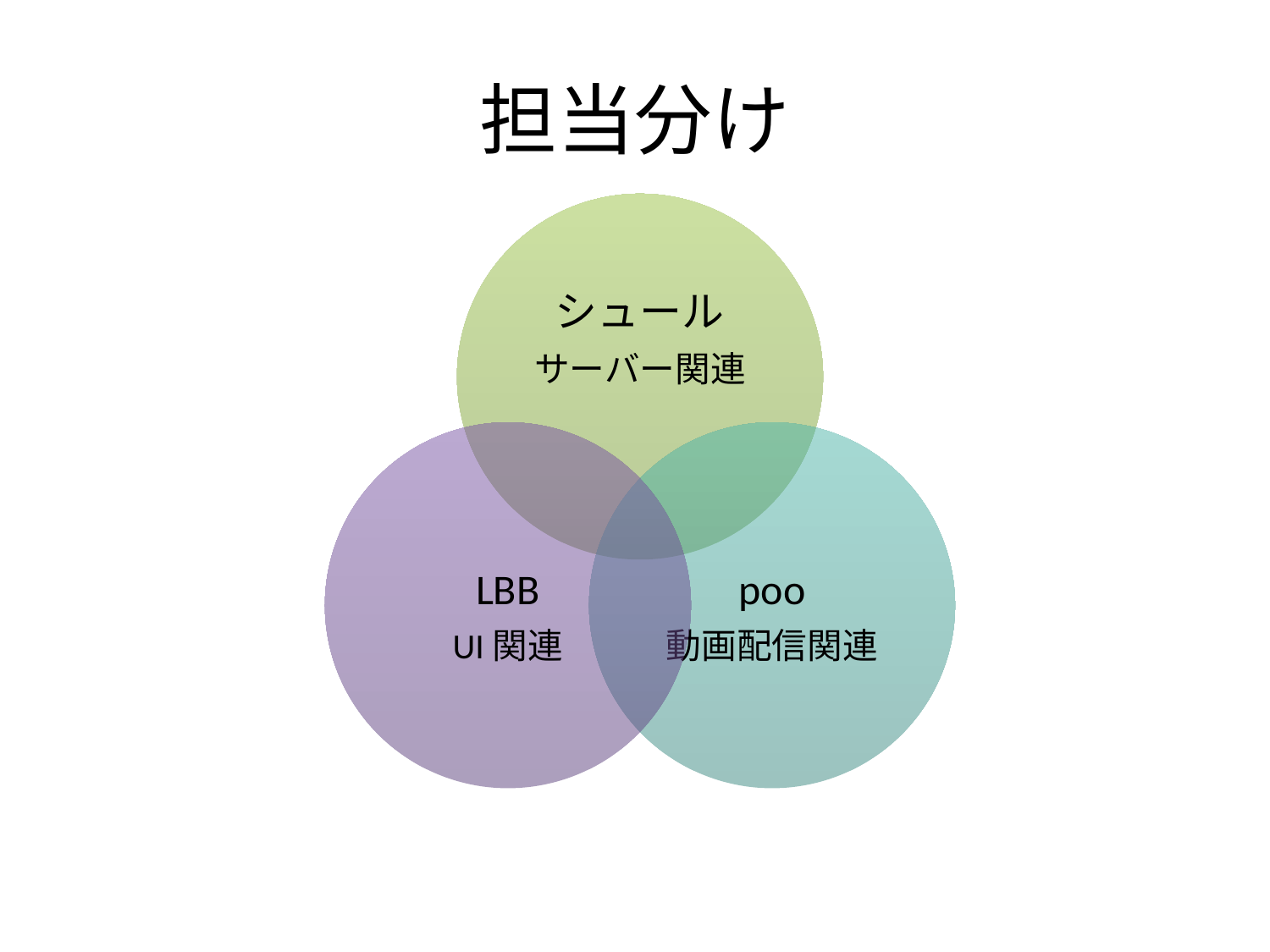

# 担当分け
シュール
サーバー関連
poo
動画配信関連
LBB
UI関連